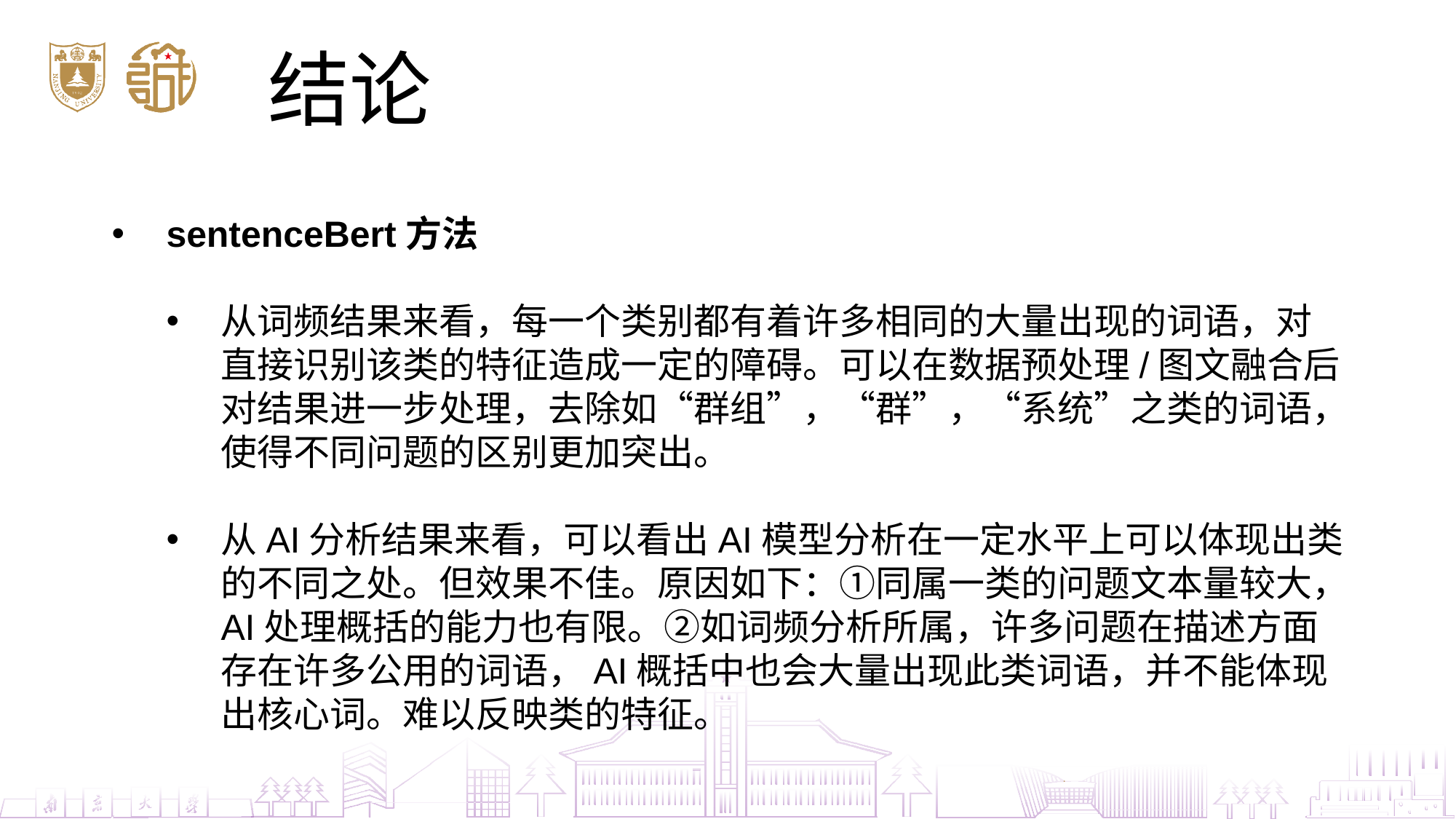

结论
sentenceBert方法

从词频结果来看，每一个类别都有着许多相同的大量出现的词语，对直接识别该类的特征造成一定的障碍。可以在数据预处理/图文融合后对结果进一步处理，去除如“群组”，“群”，“系统”之类的词语，使得不同问题的区别更加突出。

从AI分析结果来看，可以看出AI模型分析在一定水平上可以体现出类的不同之处。但效果不佳。原因如下：①同属一类的问题文本量较大，AI处理概括的能力也有限。②如词频分析所属，许多问题在描述方面存在许多公用的词语，AI概括中也会大量出现此类词语，并不能体现出核心词。难以反映类的特征。